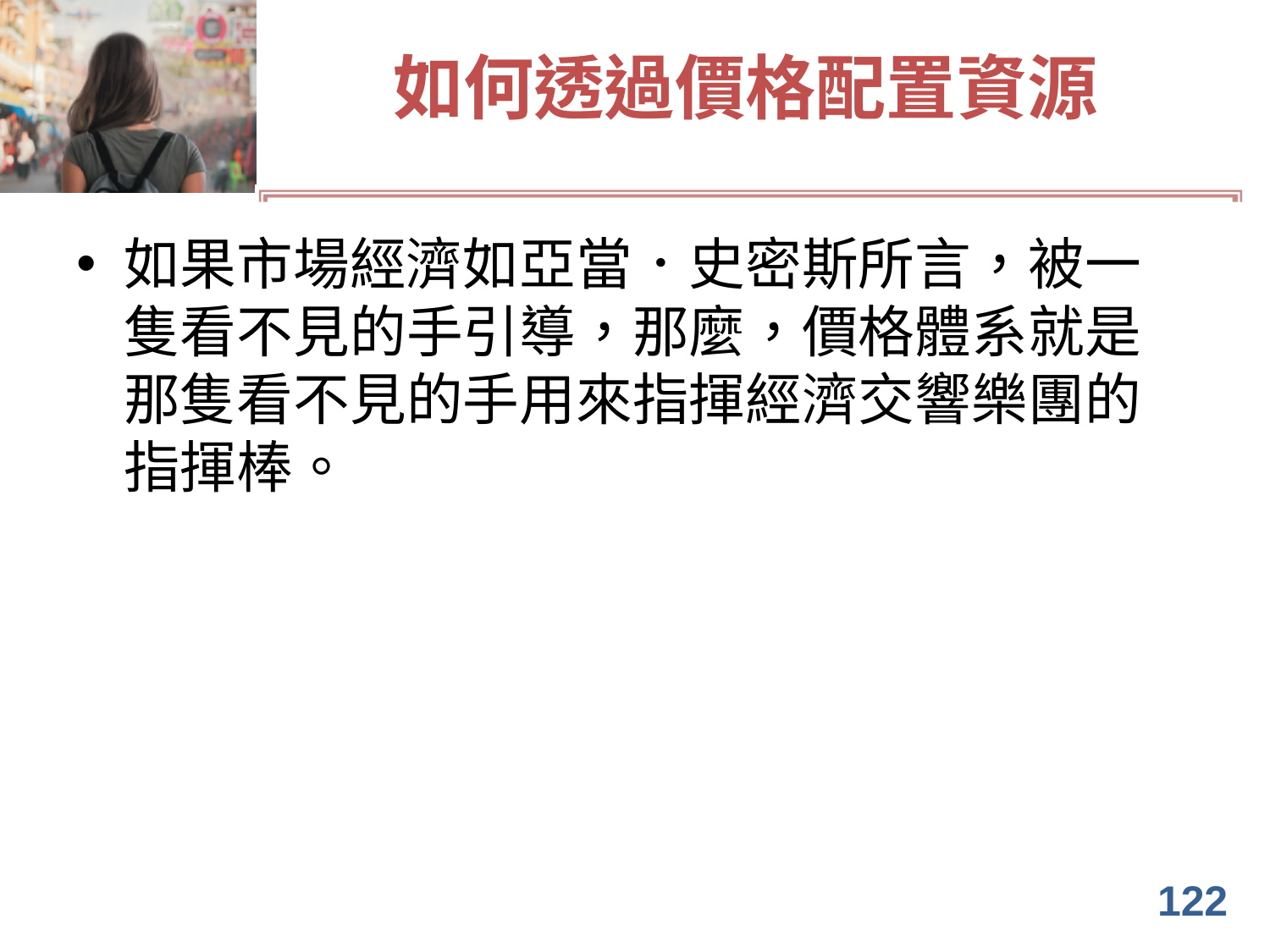

# 如何透過價格配置資源
如果市場經濟如亞當．史密斯所言，被一隻看不見的手引導，那麼，價格體系就是那隻看不見的手用來指揮經濟交響樂團的指揮棒。
122